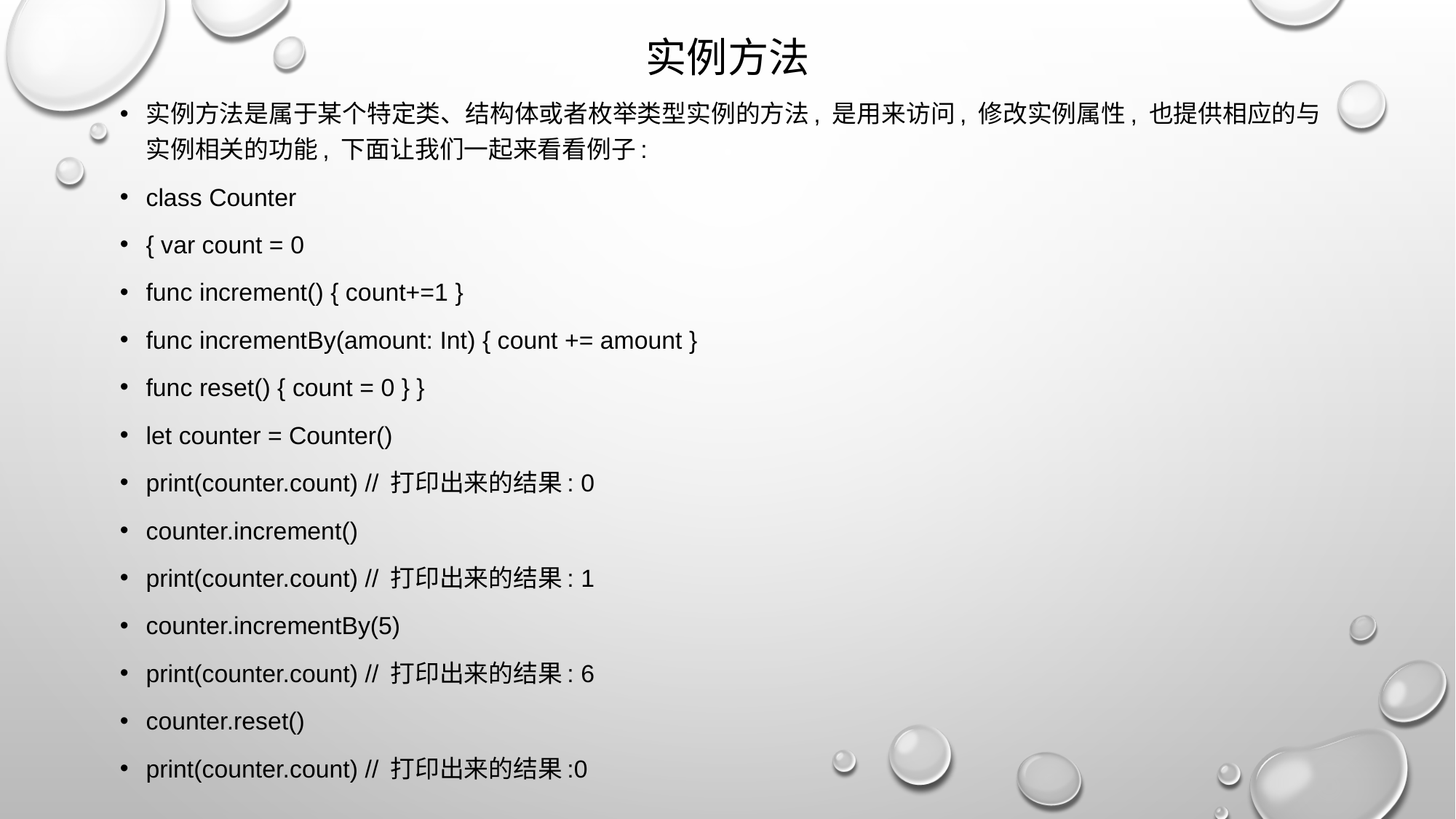

# 实例方法
实例方法是属于某个特定类、结构体或者枚举类型实例的方法, 是用来访问, 修改实例属性, 也提供相应的与实例相关的功能, 下面让我们一起来看看例子:
class Counter
{ var count = 0
func increment() { count+=1 }
func incrementBy(amount: Int) { count += amount }
func reset() { count = 0 } }
let counter = Counter()
print(counter.count) // 打印出来的结果: 0
counter.increment()
print(counter.count) // 打印出来的结果: 1
counter.incrementBy(5)
print(counter.count) // 打印出来的结果: 6
counter.reset()
print(counter.count) // 打印出来的结果:0